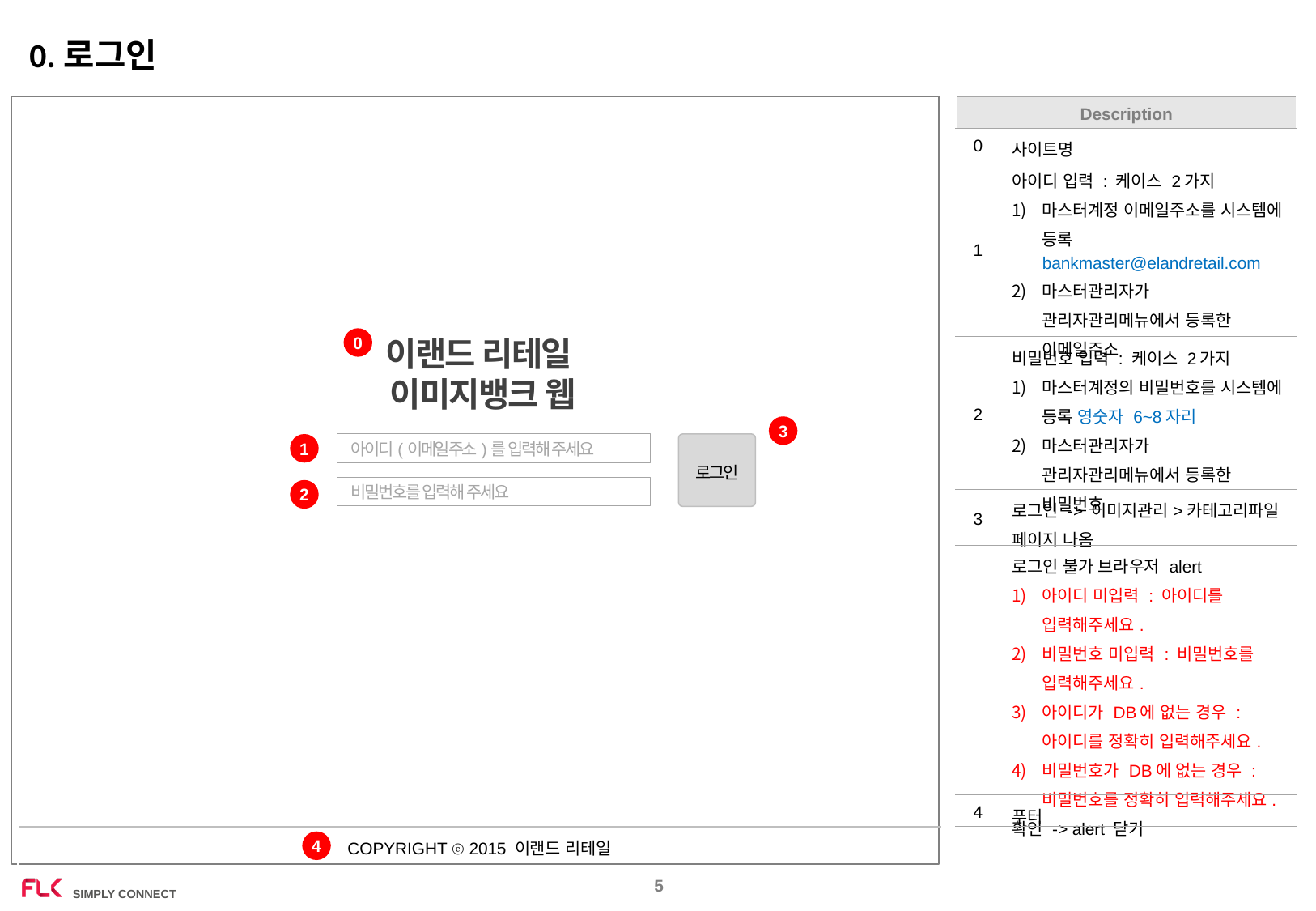

0.로그인
| Description |  |
| --- | --- |
| 0 | 사이트명 |
| 1 | 아이디 입력 : 케이스 2가지 마스터계정 이메일주소를 시스템에 등록 bankmaster@elandretail.com 마스터관리자가 관리자관리메뉴에서 등록한 이메일주소 |
| 2 | 비밀번호 입력 : 케이스 2가지 마스터계정의 비밀번호를 시스템에 등록 영숫자 6~8자리 마스터관리자가 관리자관리메뉴에서 등록한 비밀번호 |
| 3 | 로그인 -> 이미지관리>카테고리파일 페이지 나옴 |
|  | 로그인 불가 브라우저 alert 아이디 미입력 : 아이디를 입력해주세요. 비밀번호 미입력 : 비밀번호를 입력해주세요. 아이디가 DB에 없는 경우 : 아이디를 정확히 입력해주세요. 비밀번호가 DB에 없는 경우 : 비밀번호를 정확히 입력해주세요. 확인 -> alert 닫기 |
| 4 | 푸터 |
0
이랜드 리테일
이미지뱅크 웹
3
1
아이디(이메일주소)를 입력해 주세요
로그인
비밀번호를 입력해 주세요
2
| COPYRIGHT ⓒ 2015 이랜드 리테일 |
| --- |
4